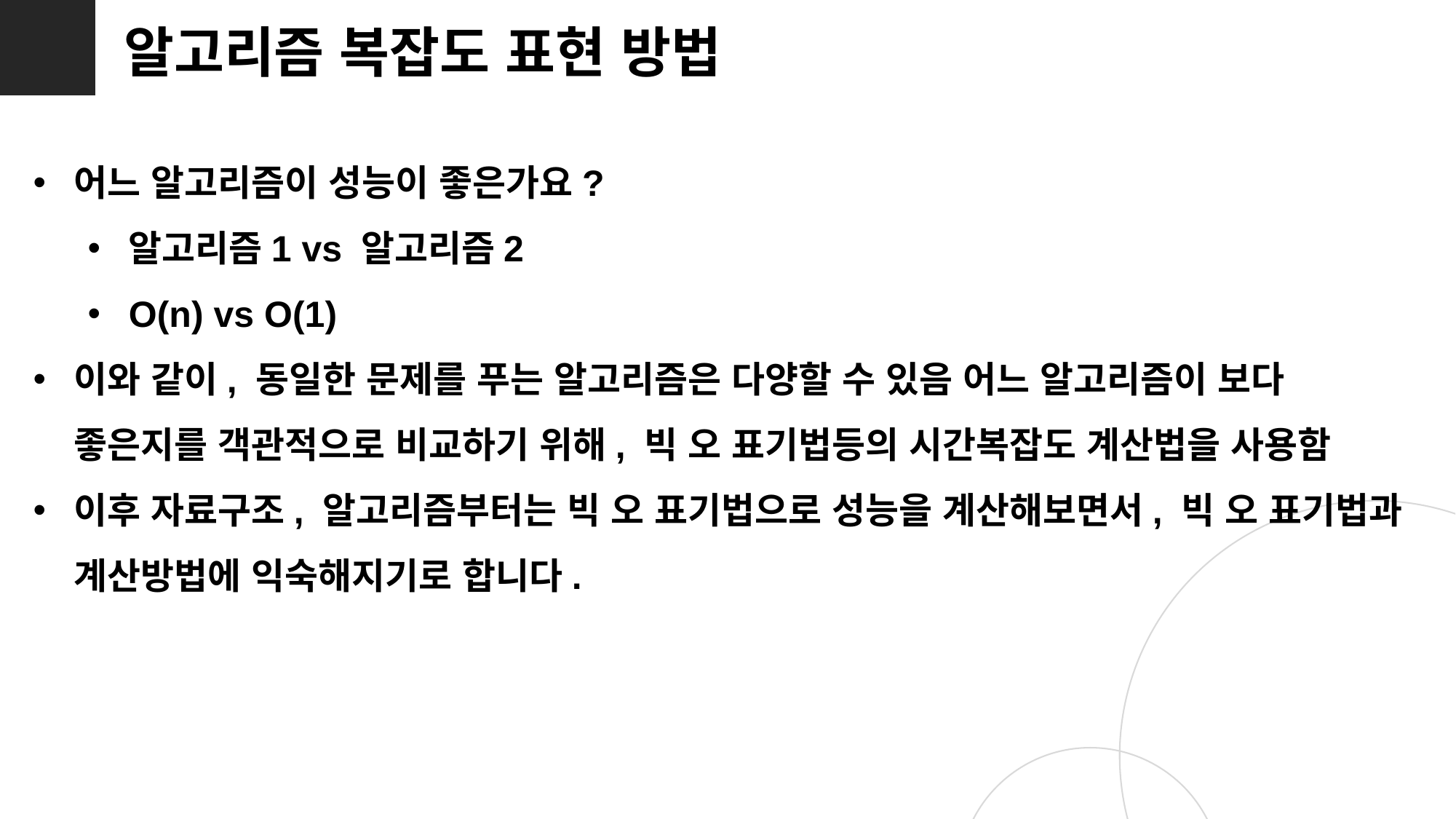

알고리즘 복잡도 표현 방법
어느 알고리즘이 성능이 좋은가요?
알고리즘1 vs 알고리즘2
O(n) vs O(1)
이와 같이, 동일한 문제를 푸는 알고리즘은 다양할 수 있음 어느 알고리즘이 보다 좋은지를 객관적으로 비교하기 위해, 빅 오 표기법등의 시간복잡도 계산법을 사용함
이후 자료구조, 알고리즘부터는 빅 오 표기법으로 성능을 계산해보면서, 빅 오 표기법과 계산방법에 익숙해지기로 합니다.